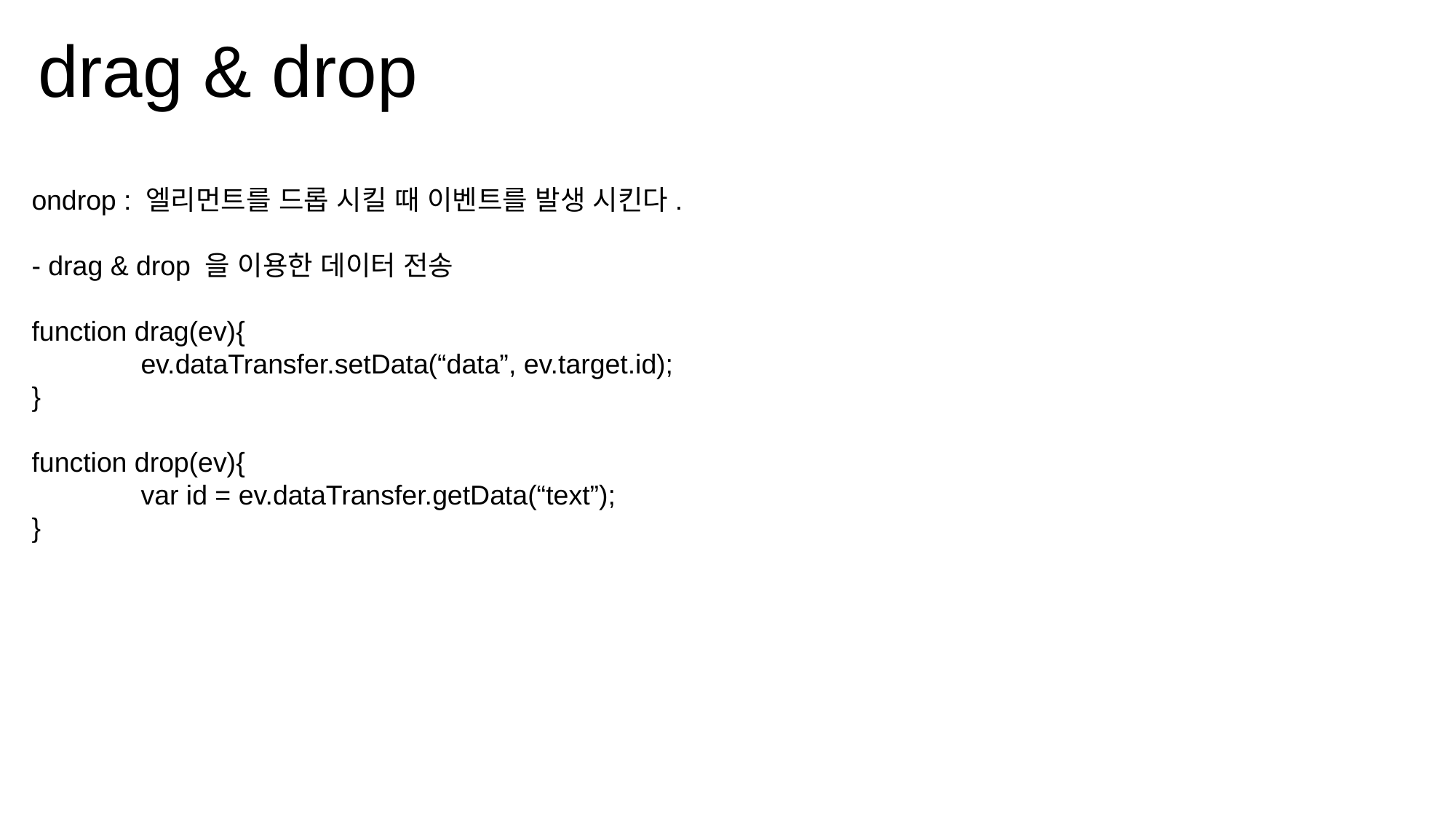

drag & drop
ondrop : 엘리먼트를 드롭 시킬 때 이벤트를 발생 시킨다.

- drag & drop 을 이용한 데이터 전송

function drag(ev){
	ev.dataTransfer.setData(“data”, ev.target.id);
}

function drop(ev){
	var id = ev.dataTransfer.getData(“text”);
}